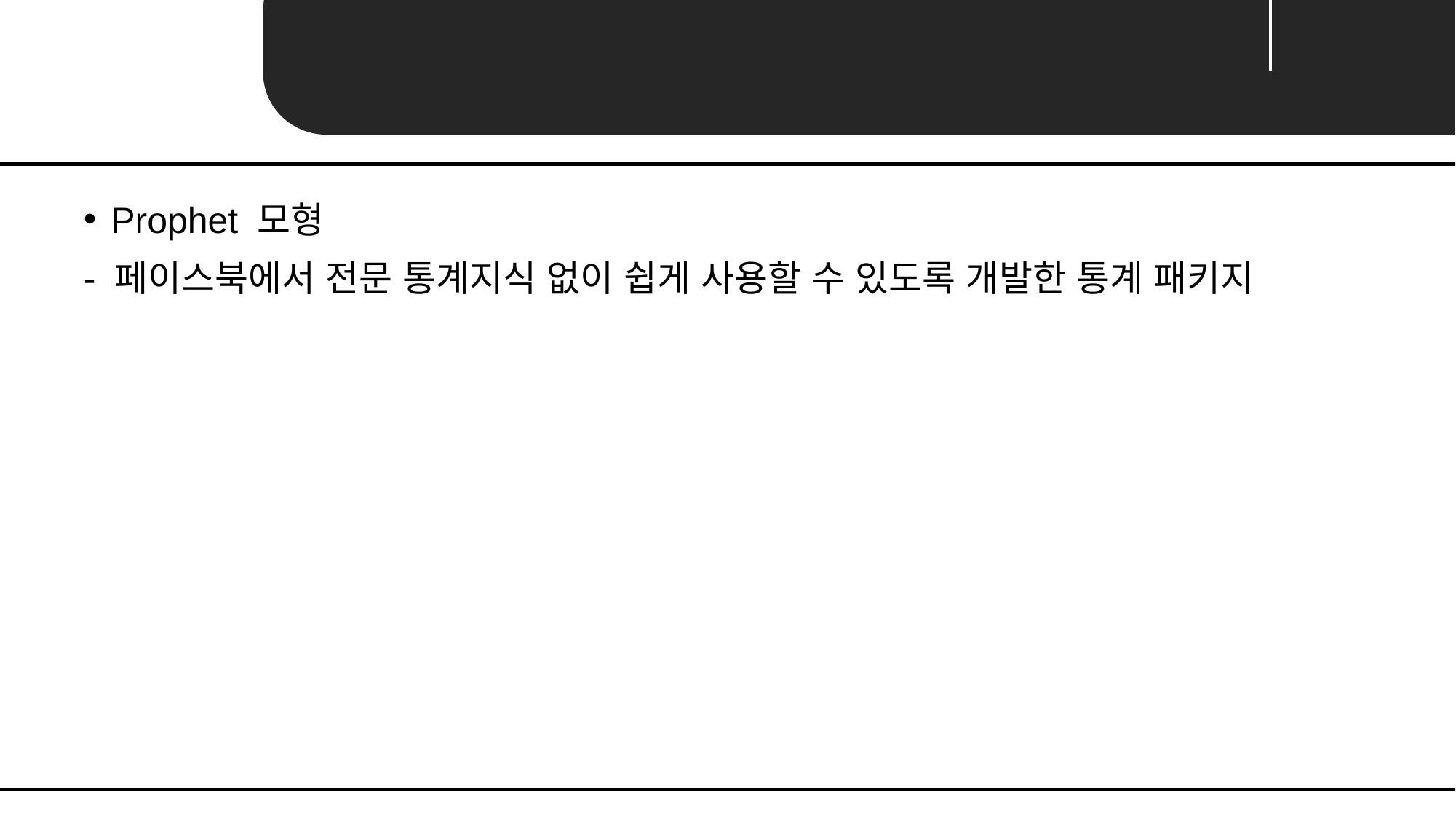

Unit  02-2 ㅣ Prophet 모형
Prophet 모형
- 페이스북에서 전문 통계지식 없이 쉽게 사용할 수 있도록 개발한 통계 패키지